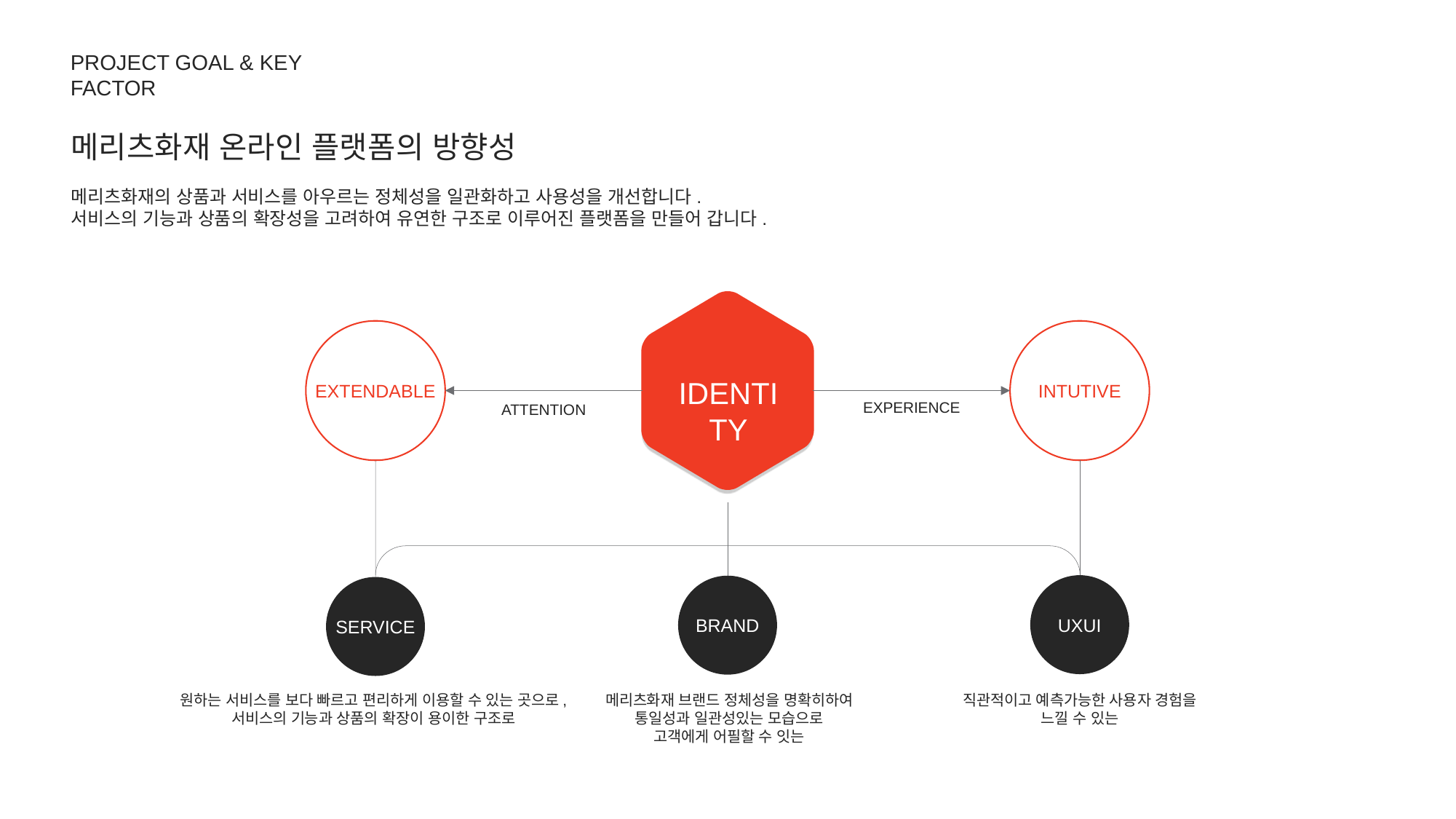

PROJECT GOAL & KEY FACTOR
메리츠화재 온라인 플랫폼의 방향성
메리츠화재의 상품과 서비스를 아우르는 정체성을 일관화하고 사용성을 개선합니다.
서비스의 기능과 상품의 확장성을 고려하여 유연한 구조로 이루어진 플랫폼을 만들어 갑니다.

IDENTITY
EXTENDABLE
INTUTIVE
EXPERIENCE
ATTENTION
UXUI
BRAND
SERVICE
원하는 서비스를 보다 빠르고 편리하게 이용할 수 있는 곳으로,
서비스의 기능과 상품의 확장이 용이한 구조로
메리츠화재 브랜드 정체성을 명확히하여
통일성과 일관성있는 모습으로
고객에게 어필할 수 잇는
직관적이고 예측가능한 사용자 경험을
느낄 수 있는